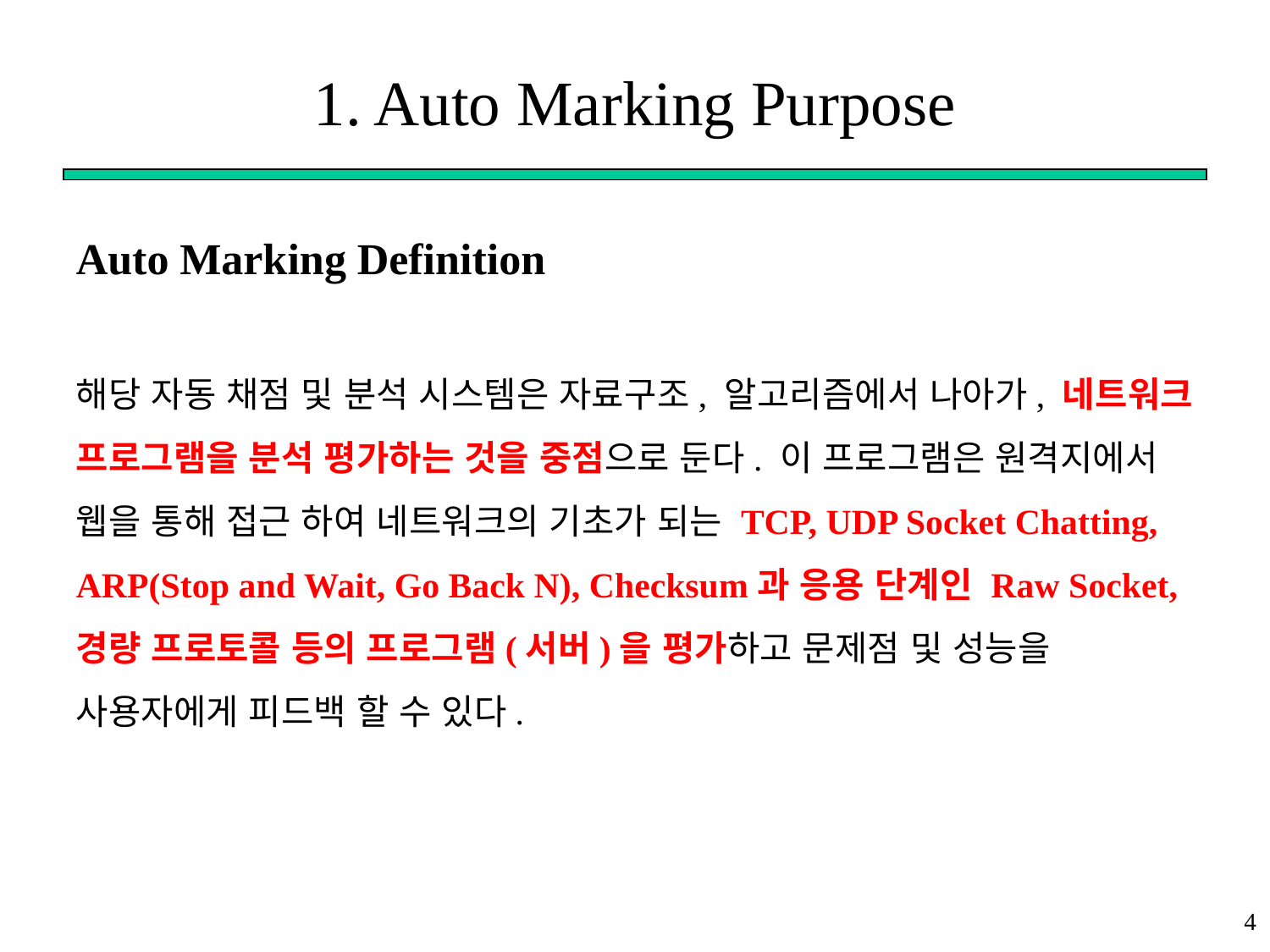

# 1. Auto Marking Purpose
Auto Marking Definition

해당 자동 채점 및 분석 시스템은 자료구조, 알고리즘에서 나아가, 네트워크 프로그램을 분석 평가하는 것을 중점으로 둔다. 이 프로그램은 원격지에서 웹을 통해 접근 하여 네트워크의 기초가 되는 TCP, UDP Socket Chatting, ARP(Stop and Wait, Go Back N), Checksum과 응용 단계인 Raw Socket, 경량 프로토콜 등의 프로그램(서버)을 평가하고 문제점 및 성능을 사용자에게 피드백 할 수 있다.
4